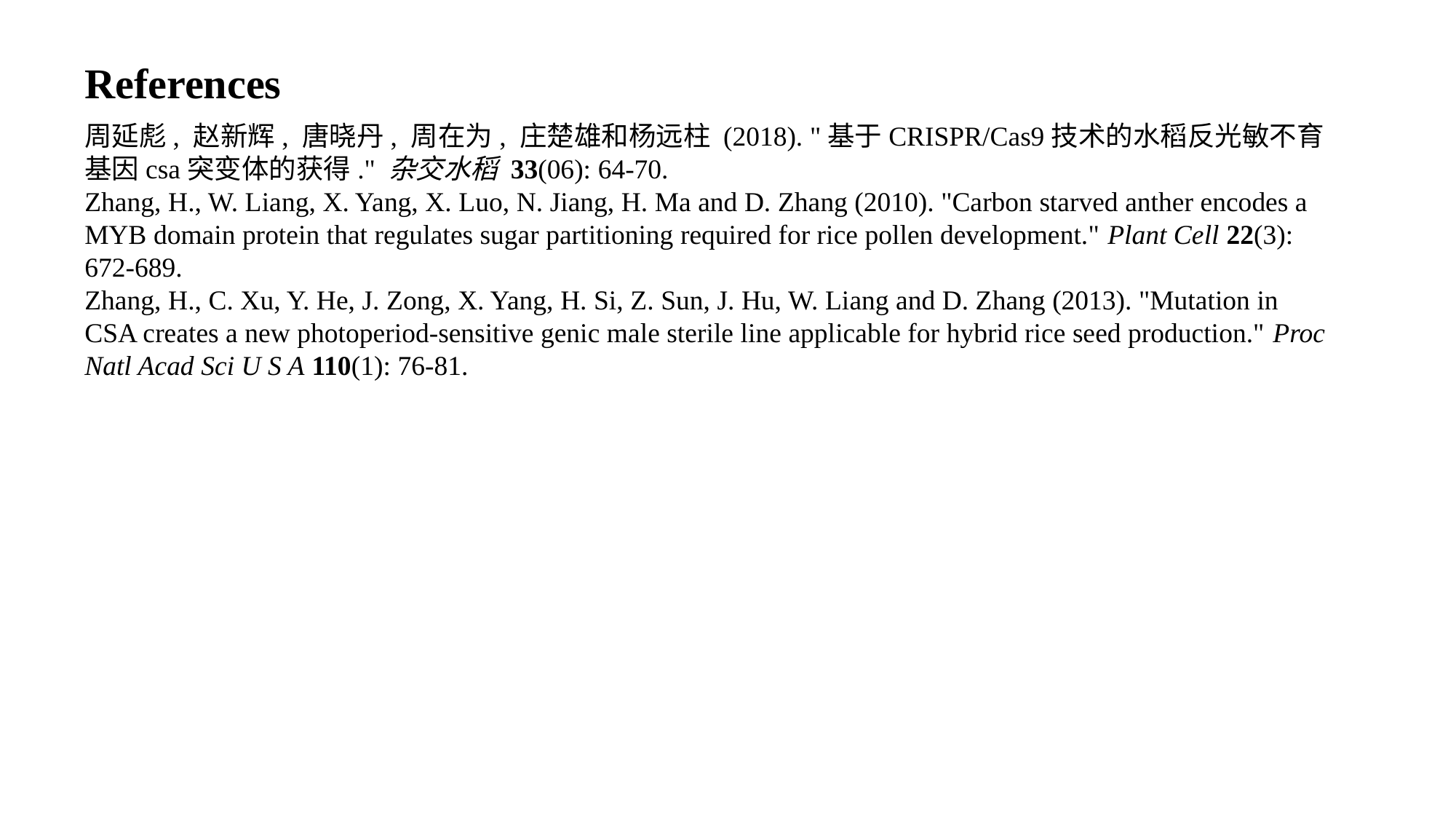

References
周延彪, 赵新辉, 唐晓丹, 周在为, 庄楚雄和杨远柱 (2018). "基于CRISPR/Cas9技术的水稻反光敏不育基因csa突变体的获得." 杂交水稻 33(06): 64-70.
Zhang, H., W. Liang, X. Yang, X. Luo, N. Jiang, H. Ma and D. Zhang (2010). "Carbon starved anther encodes a MYB domain protein that regulates sugar partitioning required for rice pollen development." Plant Cell 22(3): 672-689.
Zhang, H., C. Xu, Y. He, J. Zong, X. Yang, H. Si, Z. Sun, J. Hu, W. Liang and D. Zhang (2013). "Mutation in CSA creates a new photoperiod-sensitive genic male sterile line applicable for hybrid rice seed production." Proc Natl Acad Sci U S A 110(1): 76-81.